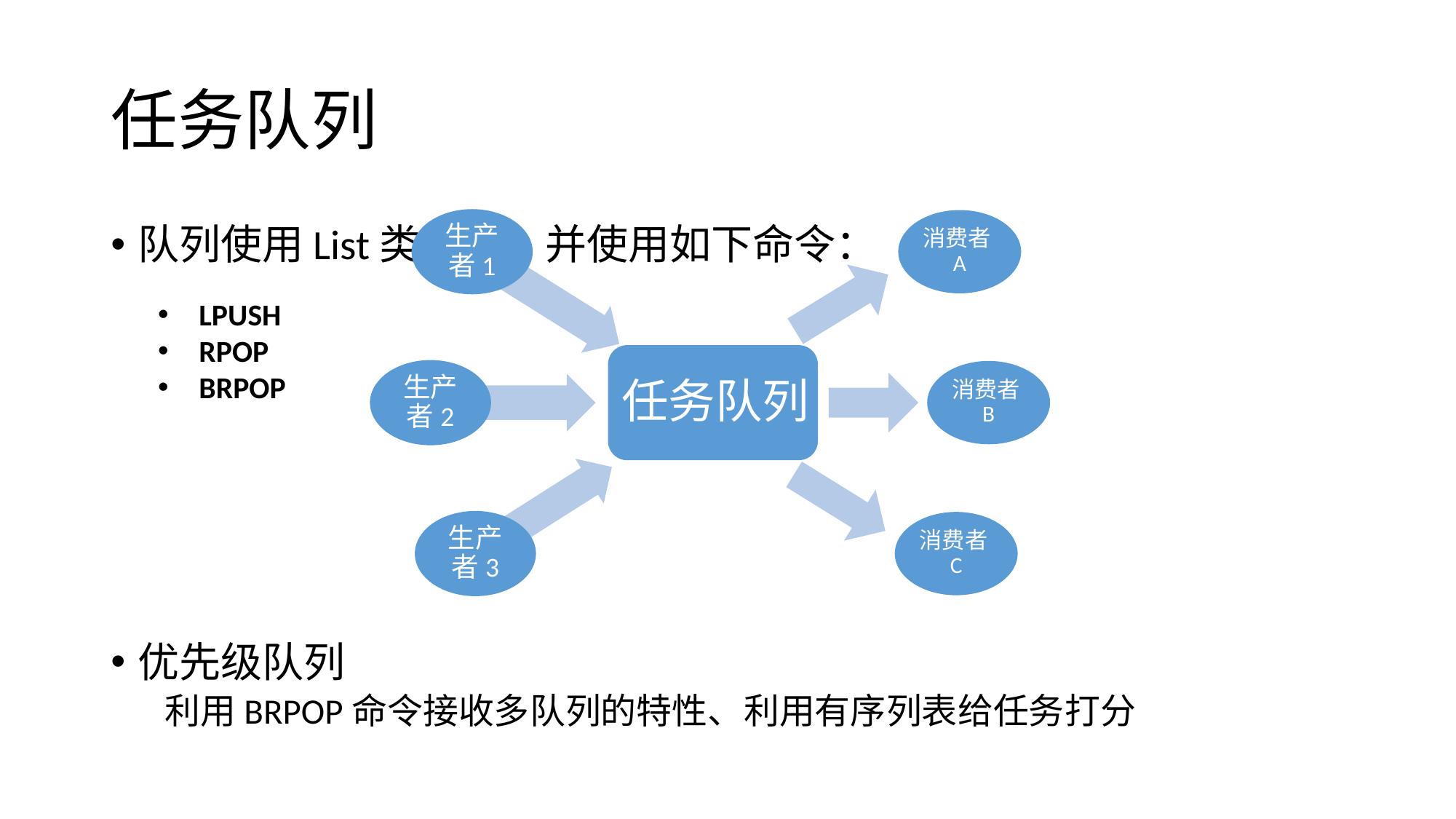

# 任务队列
任务队列
生产者1
生产者2
生产者3
消费者A
消费者B
消费者C
队列使用List类型键，并使用如下命令：

优先级队列
利用BRPOP命令接收多队列的特性、利用有序列表给任务打分
LPUSH
RPOP
BRPOP